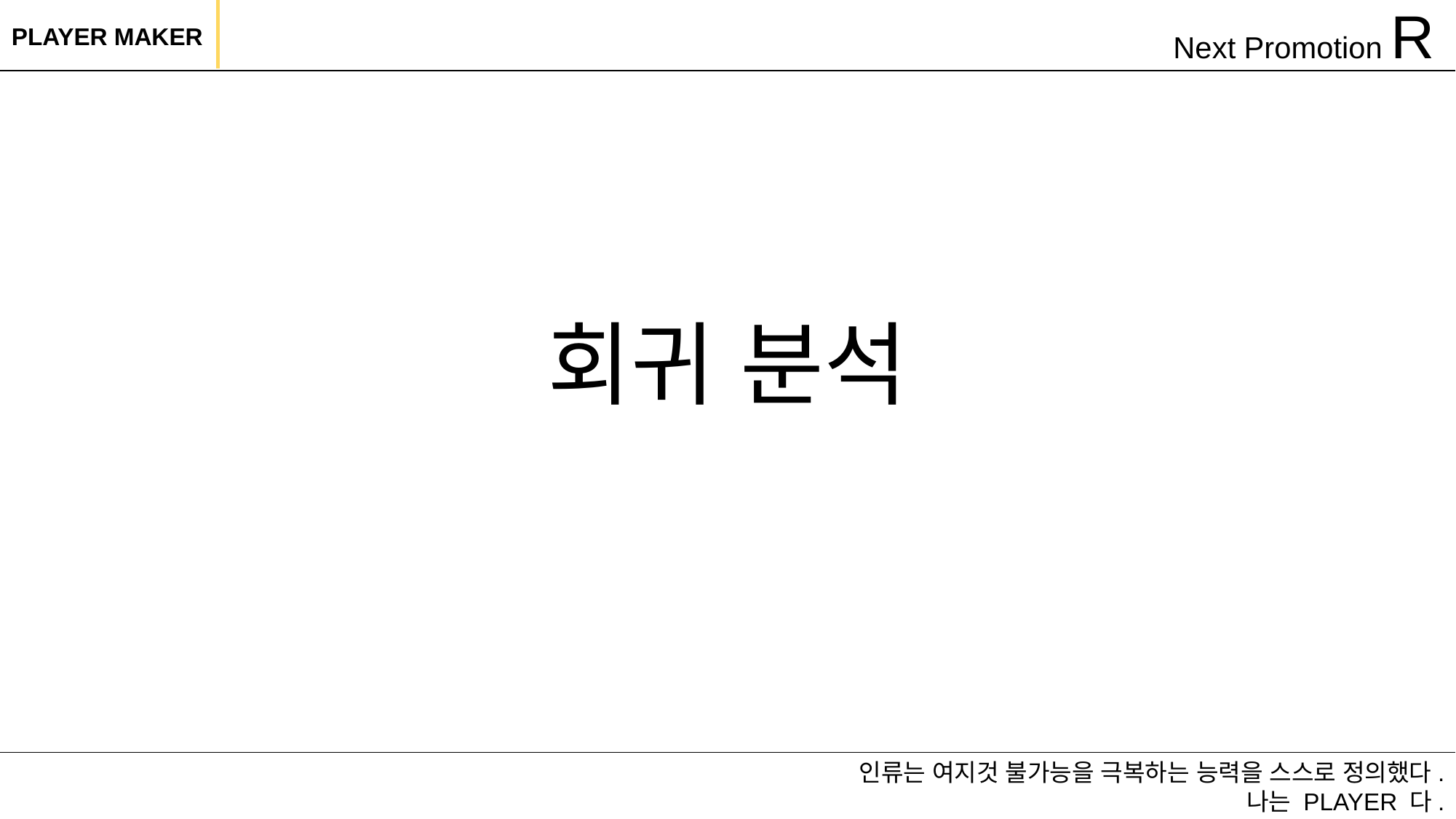

Next Promotion R
PLAYER MAKER
회귀 분석
인류는 여지것 불가능을 극복하는 능력을 스스로 정의했다.
나는 PLAYER 다.